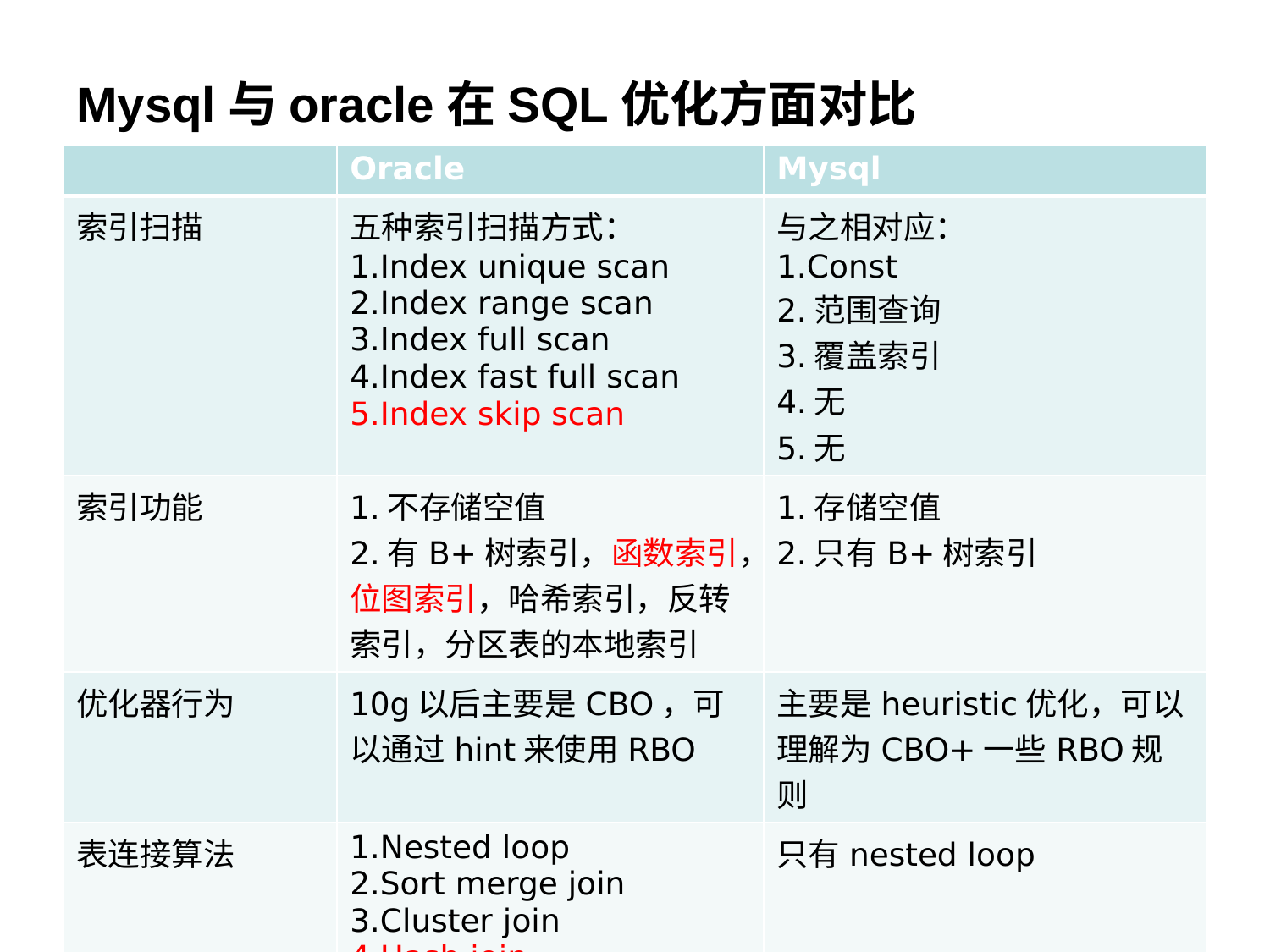

# Mysql与oracle在SQL优化方面对比
|  | Oracle | Mysql |
| --- | --- | --- |
| 索引扫描 | 五种索引扫描方式： 1.Index unique scan 2.Index range scan 3.Index full scan 4.Index fast full scan 5.Index skip scan | 与之相对应： 1.Const 2.范围查询 3.覆盖索引 4.无 5.无 |
| 索引功能 | 1.不存储空值 2.有B+树索引，函数索引，位图索引，哈希索引，反转索引，分区表的本地索引 | 1.存储空值 2.只有B+树索引 |
| 优化器行为 | 10g以后主要是CBO，可以通过hint来使用RBO | 主要是heuristic优化，可以理解为CBO+一些RBO规则 |
| 表连接算法 | 1.Nested loop 2.Sort merge join 3.Cluster join 4.Hash join 5.Index join | 只有nested loop |